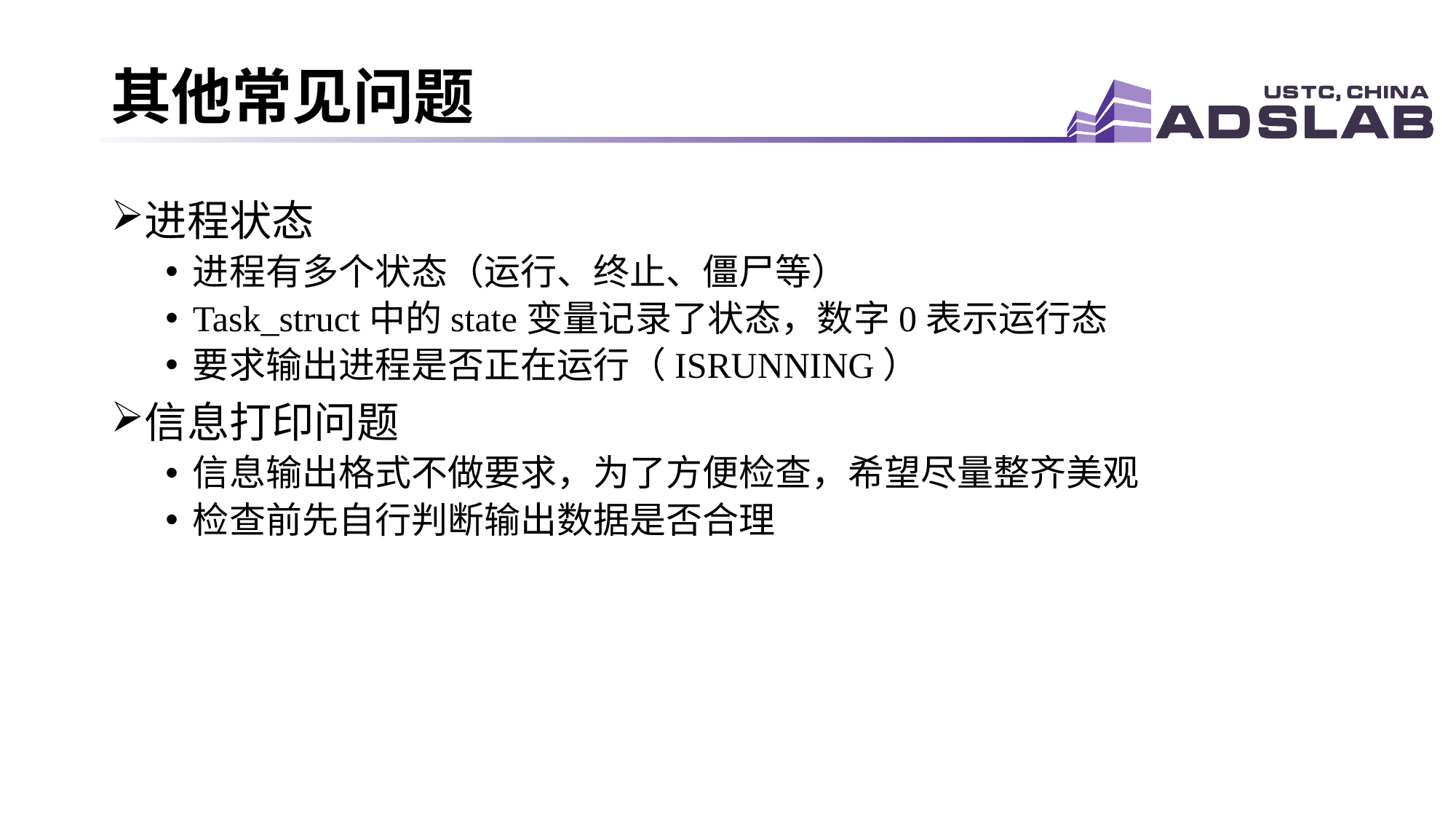

# 其他常见问题
进程状态
进程有多个状态（运行、终止、僵尸等）
Task_struct中的state变量记录了状态，数字0表示运行态
要求输出进程是否正在运行（ISRUNNING）
信息打印问题
信息输出格式不做要求，为了方便检查，希望尽量整齐美观
检查前先自行判断输出数据是否合理